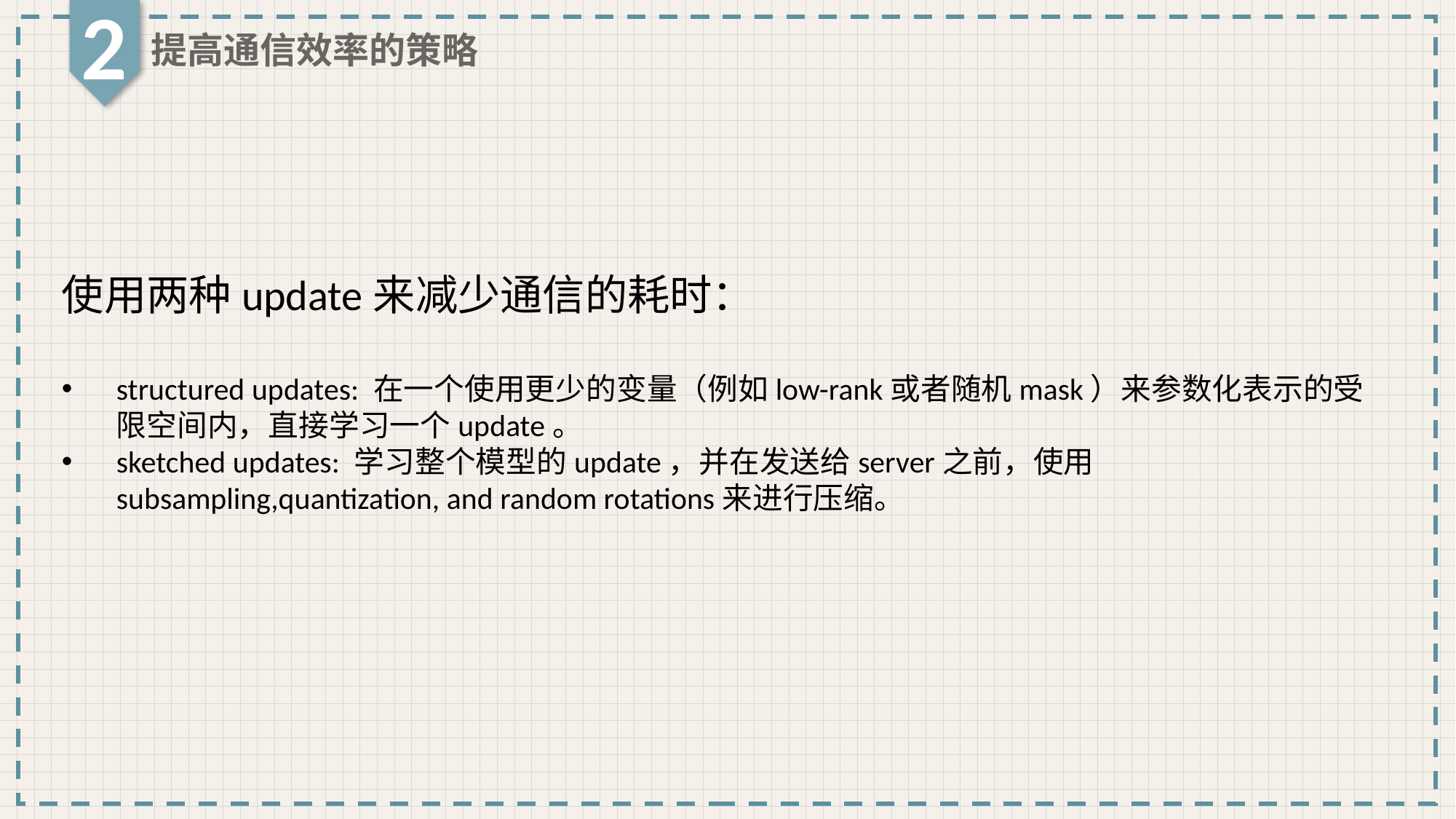

2

提高通信效率的策略
使用两种update来减少通信的耗时：

structured updates: 在一个使用更少的变量（例如low-rank或者随机mask）来参数化表示的受限空间内，直接学习一个update。
sketched updates: 学习整个模型的update，并在发送给server之前，使用subsampling,quantization, and random rotations来进行压缩。